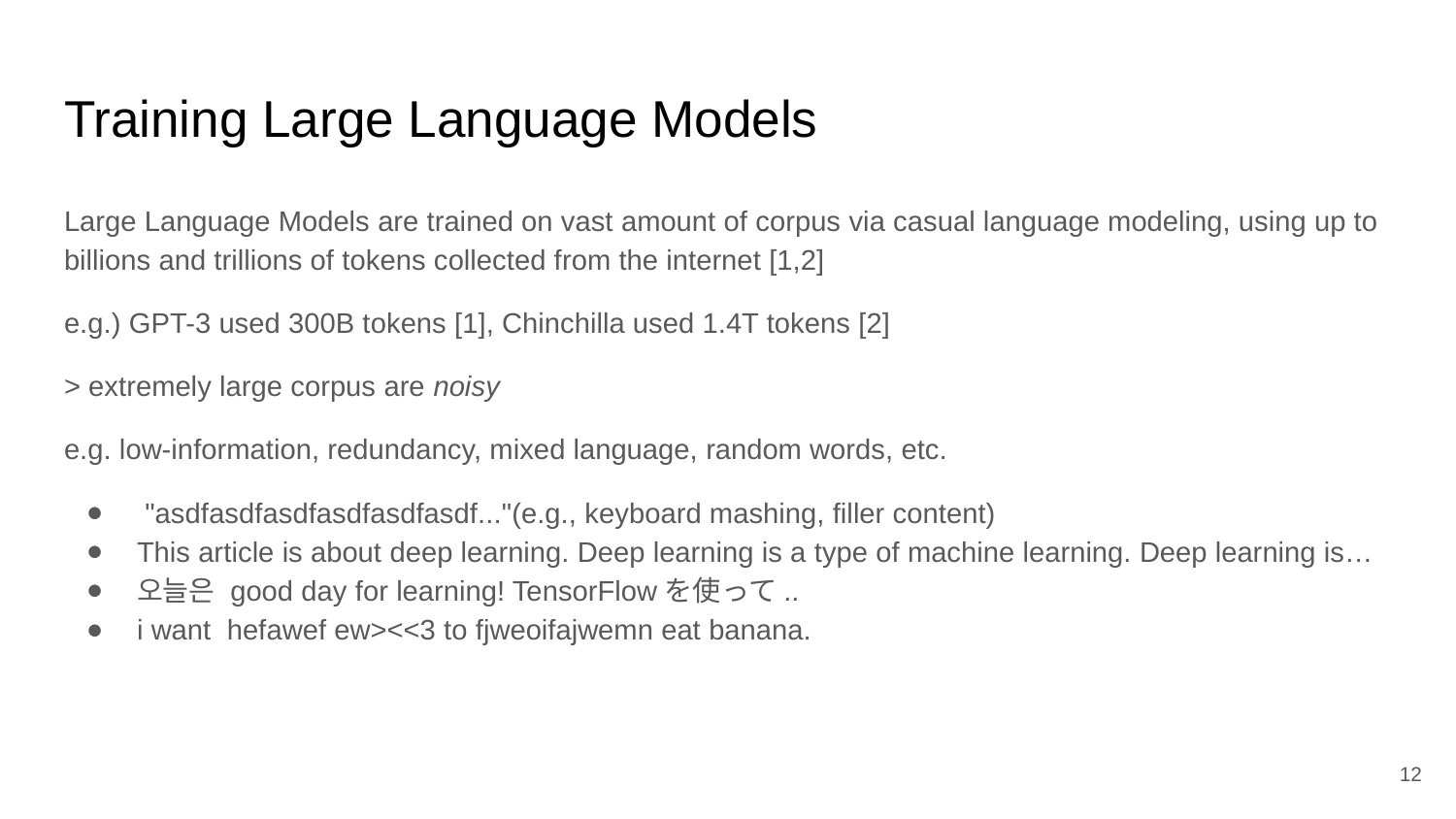

# Training Large Language Models

Large Language Models are trained on vast amount of corpus via casual language modeling, using up to billions and trillions of tokens collected from the internet [1,2]
e.g.) GPT-3 used 300B tokens [1], Chinchilla used 1.4T tokens [2]
> extremely large corpus are noisy
e.g. low-information, redundancy, mixed language, random words, etc.
 "asdfasdfasdfasdfasdfasdf..."(e.g., keyboard mashing, filler content)
This article is about deep learning. Deep learning is a type of machine learning. Deep learning is…
오늘은 good day for learning! TensorFlowを使って..
i want  hefawef ew><<3 to fjweoifajwemn eat banana.

12